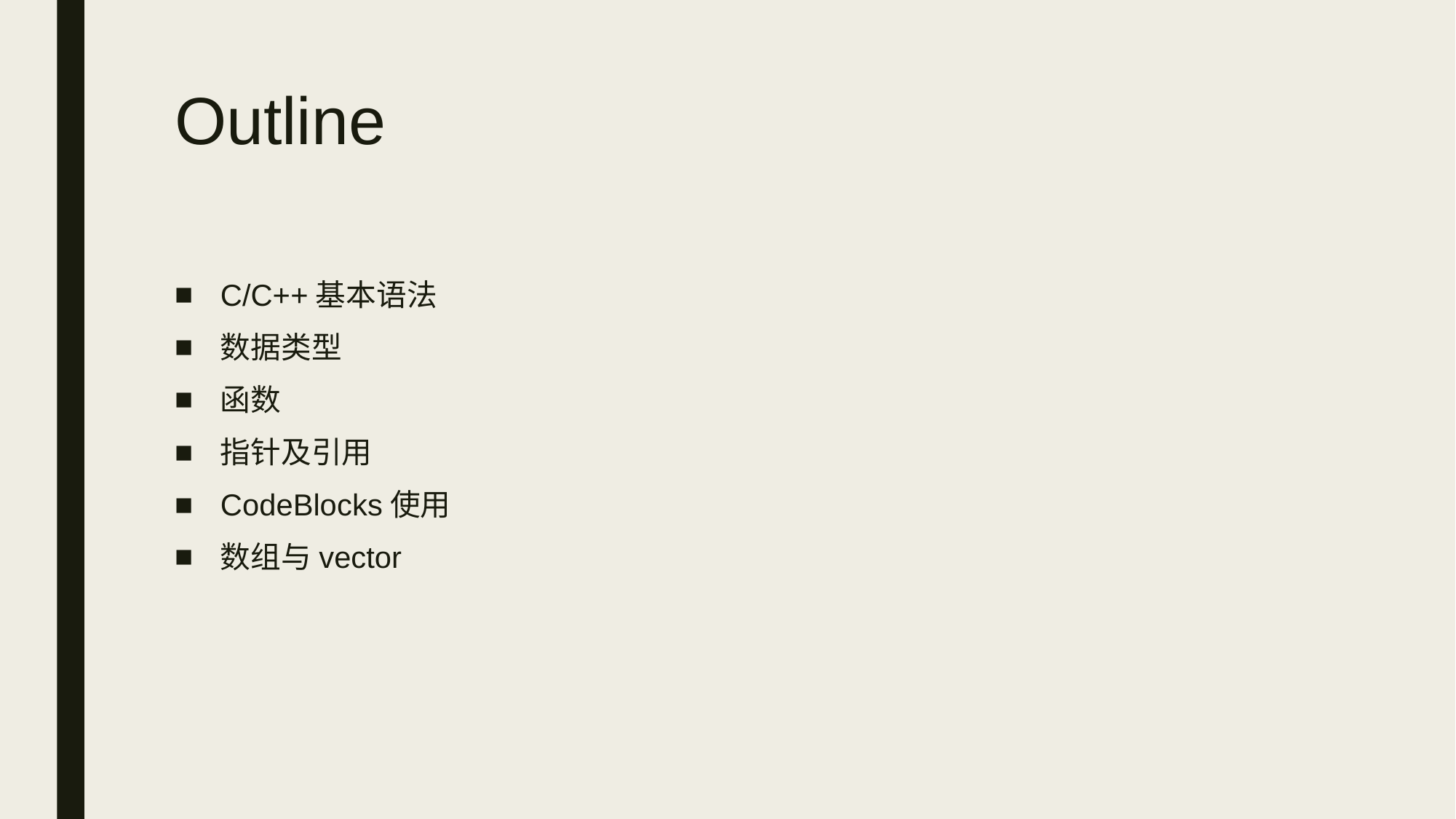

# Outline
C/C++基本语法
数据类型
函数
指针及引用
CodeBlocks使用
数组与vector